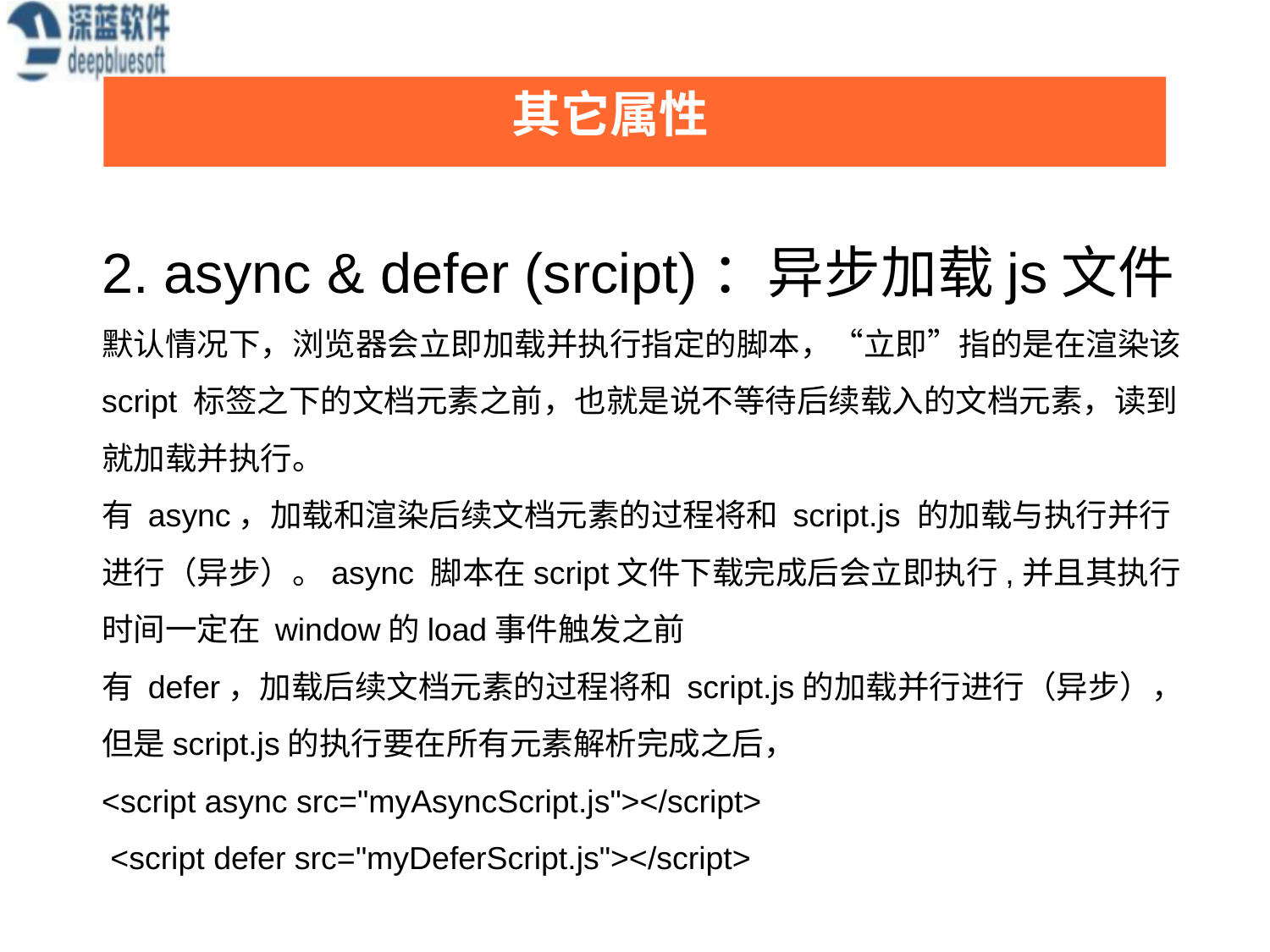

其它属性

2. async & defer (srcipt)：异步加载js文件
默认情况下，浏览器会立即加载并执行指定的脚本，“立即”指的是在渲染该 script 标签之下的文档元素之前，也就是说不等待后续载入的文档元素，读到就加载并执行。
有 async，加载和渲染后续文档元素的过程将和 script.js 的加载与执行并行进行（异步）。async 脚本在script文件下载完成后会立即执行,并且其执行时间一定在 window的load事件触发之前
有 defer，加载后续文档元素的过程将和 script.js的加载并行进行（异步），但是script.js的执行要在所有元素解析完成之后，
<script async src="myAsyncScript.js"></script>
 <script defer src="myDeferScript.js"></script>